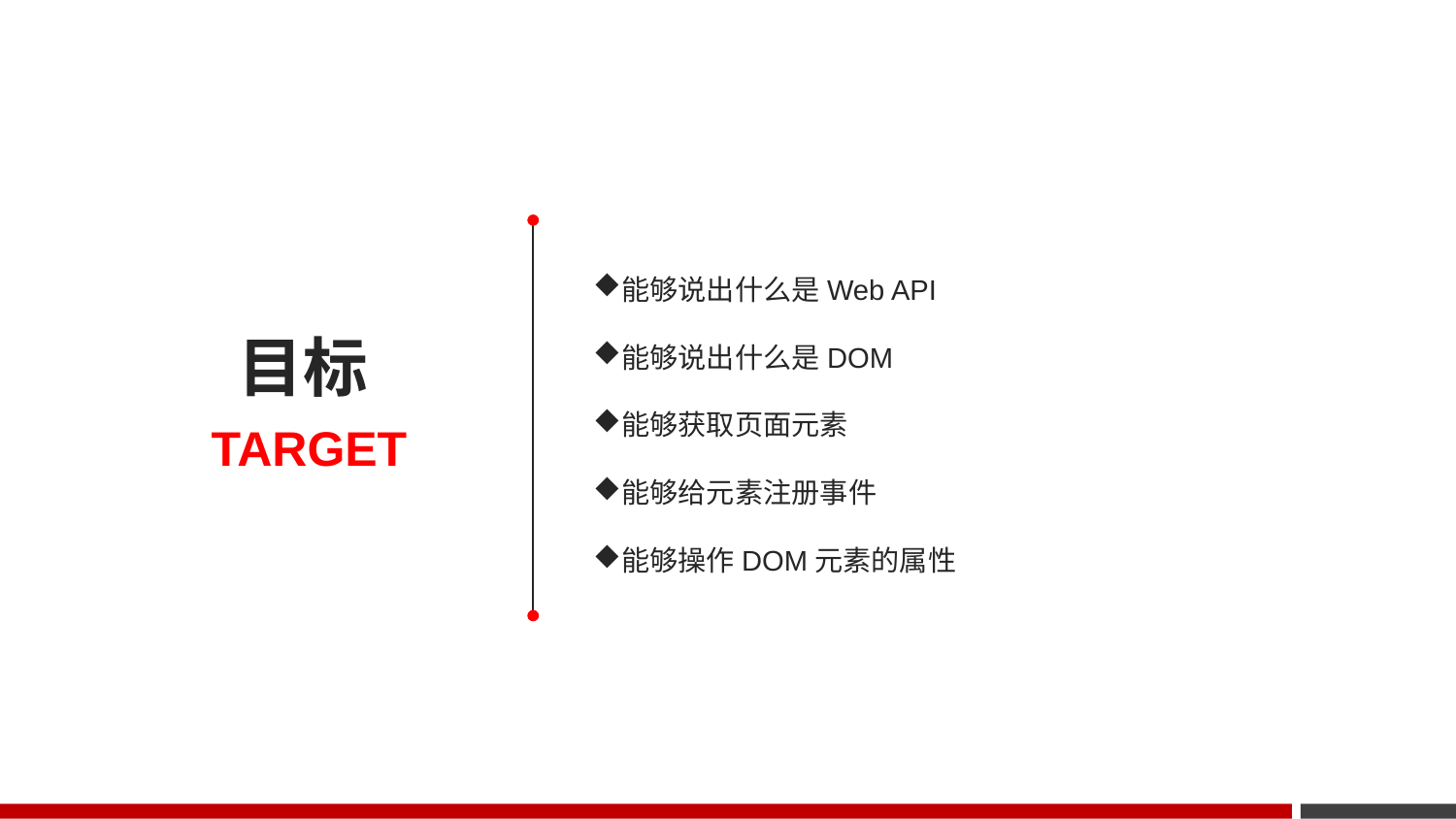

能够说出什么是Web API
能够说出什么是DOM
能够获取页面元素
能够给元素注册事件
能够操作DOM元素的属性
目标
TARGET